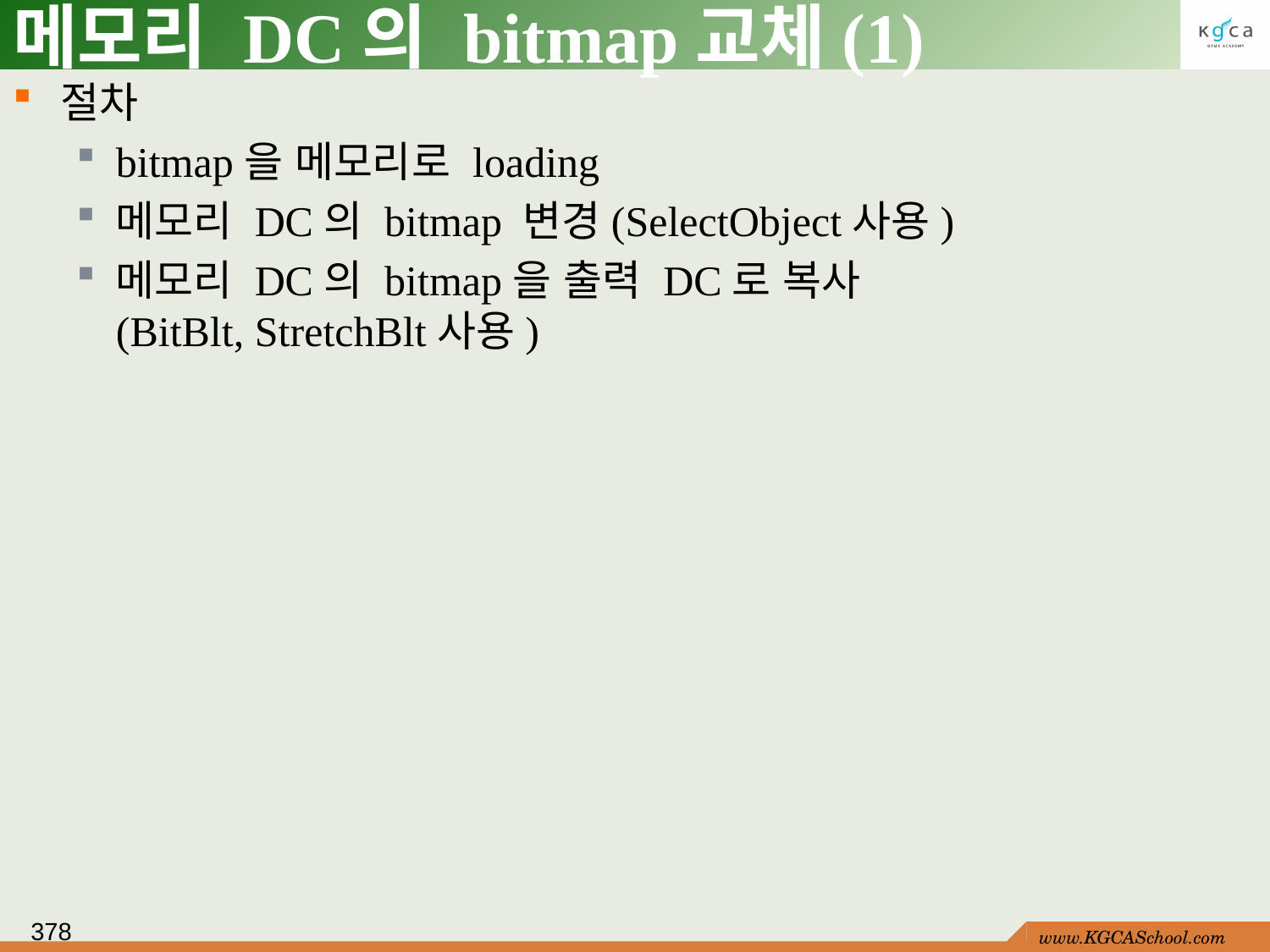

# 메모리 DC의 bitmap교체(1)
절차
bitmap을 메모리로 loading
메모리 DC의 bitmap 변경(SelectObject사용)
메모리 DC의 bitmap을 출력 DC로 복사
(BitBlt, StretchBlt사용)
378